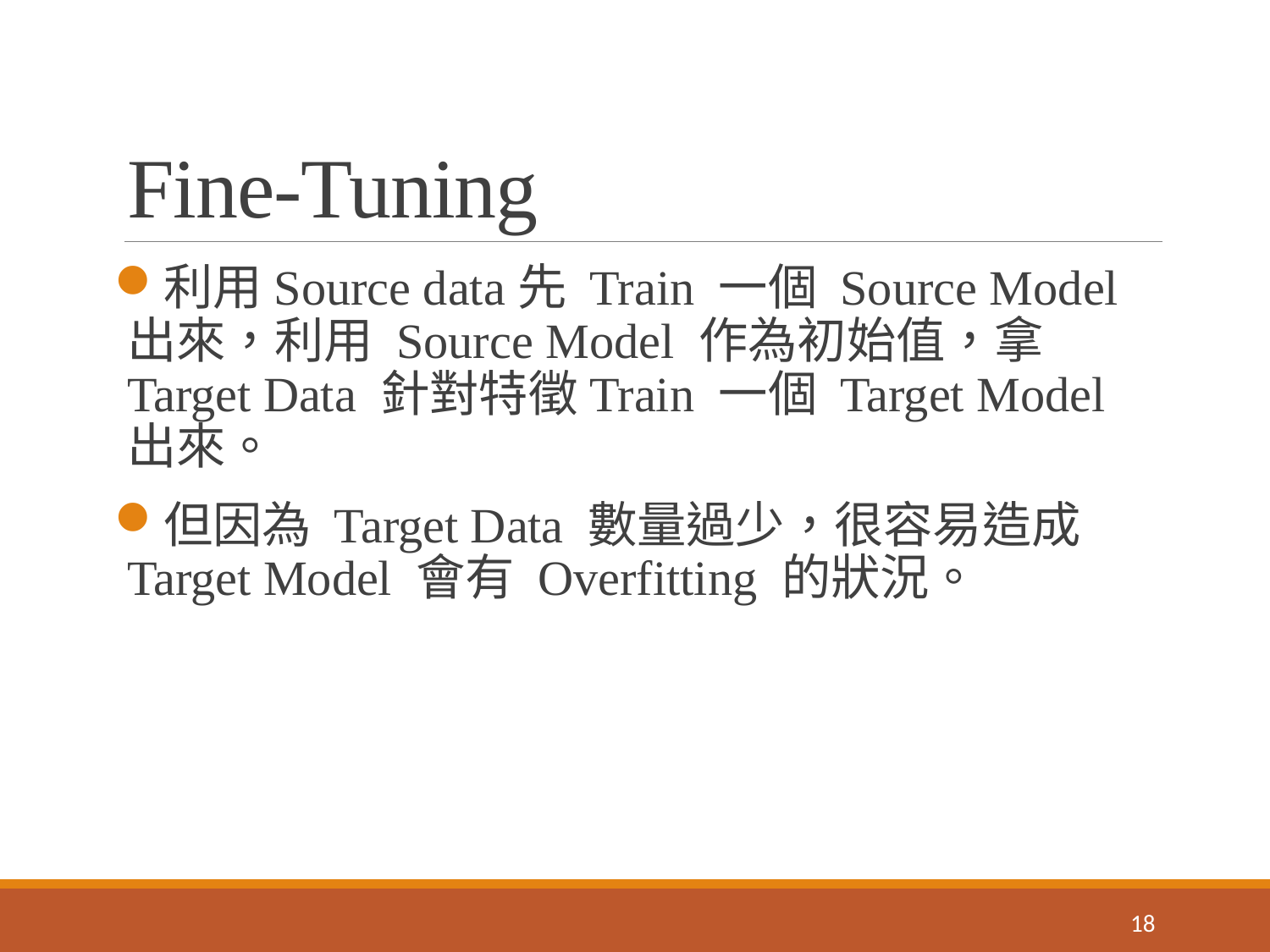

# Fine-Tuning
利用Source data先 Train 一個 Source Model 出來，利用 Source Model 作為初始值，拿 Target Data 針對特徵Train 一個 Target Model 出來。
但因為 Target Data 數量過少，很容易造成 Target Model 會有 Overfitting 的狀況。

18